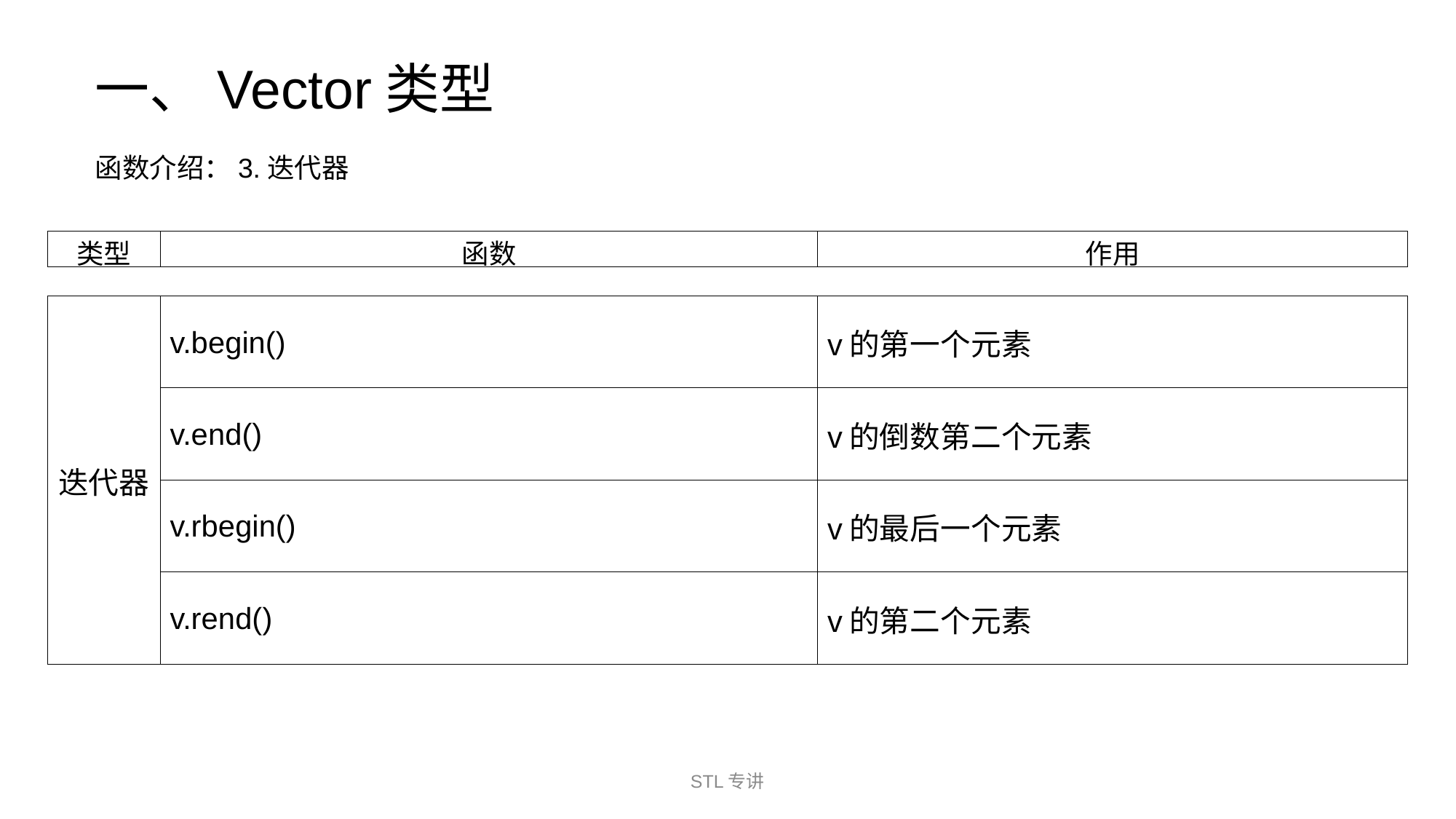

一、Vector类型
函数介绍：3.迭代器
| 类型 | 函数 | 作用 |
| --- | --- | --- |
| 迭代器 | v.begin() | v的第一个元素 |
| --- | --- | --- |
|  | v.end() | v的倒数第二个元素 |
|  | v.rbegin() | v的最后一个元素 |
|  | v.rend() | v的第二个元素 |

STL专讲
6